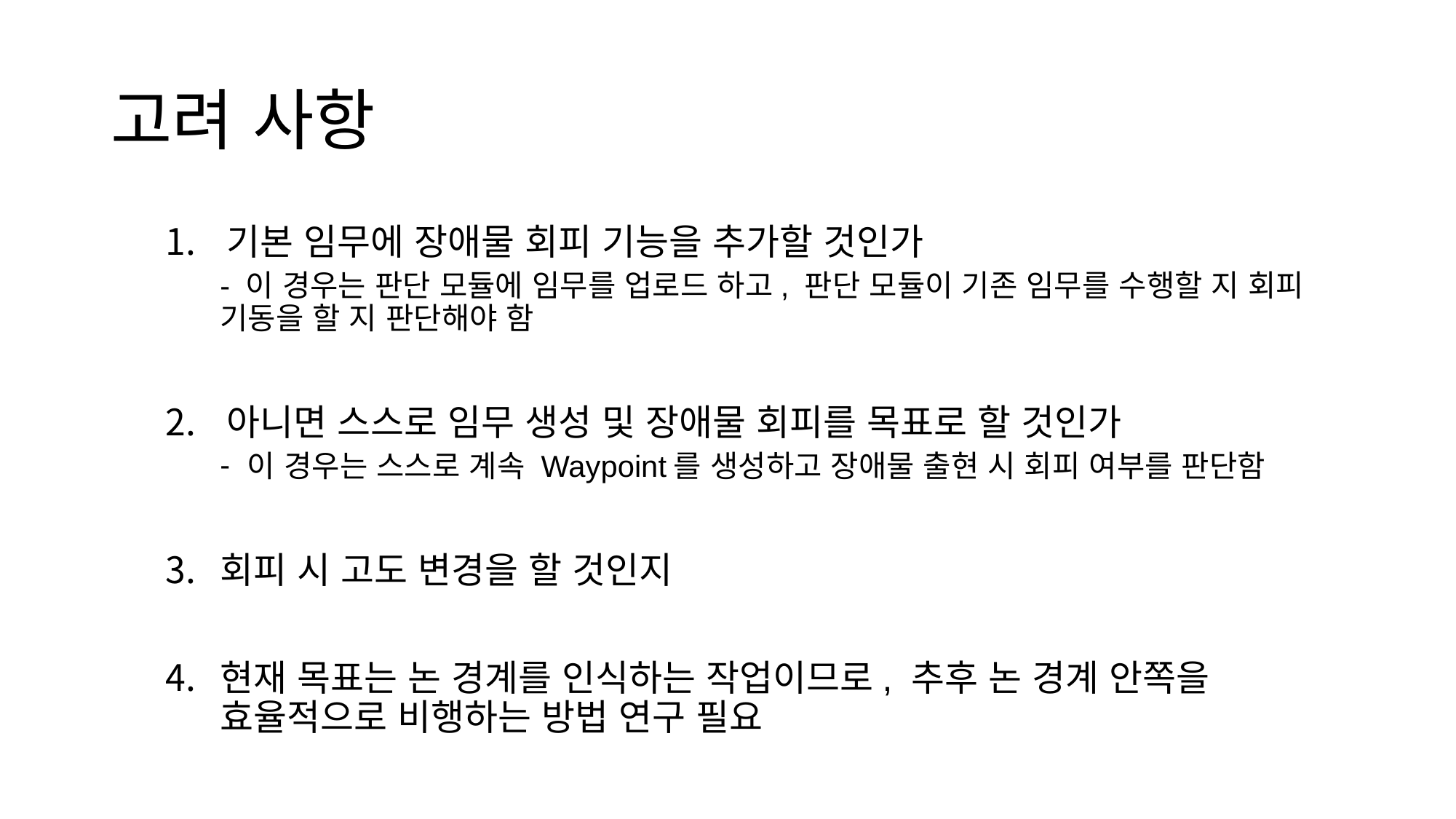

# 고려 사항
기본 임무에 장애물 회피 기능을 추가할 것인가
- 이 경우는 판단 모듈에 임무를 업로드 하고, 판단 모듈이 기존 임무를 수행할 지 회피 기동을 할 지 판단해야 함

아니면 스스로 임무 생성 및 장애물 회피를 목표로 할 것인가
이 경우는 스스로 계속 Waypoint를 생성하고 장애물 출현 시 회피 여부를 판단함

회피 시 고도 변경을 할 것인지

현재 목표는 논 경계를 인식하는 작업이므로, 추후 논 경계 안쪽을 효율적으로 비행하는 방법 연구 필요